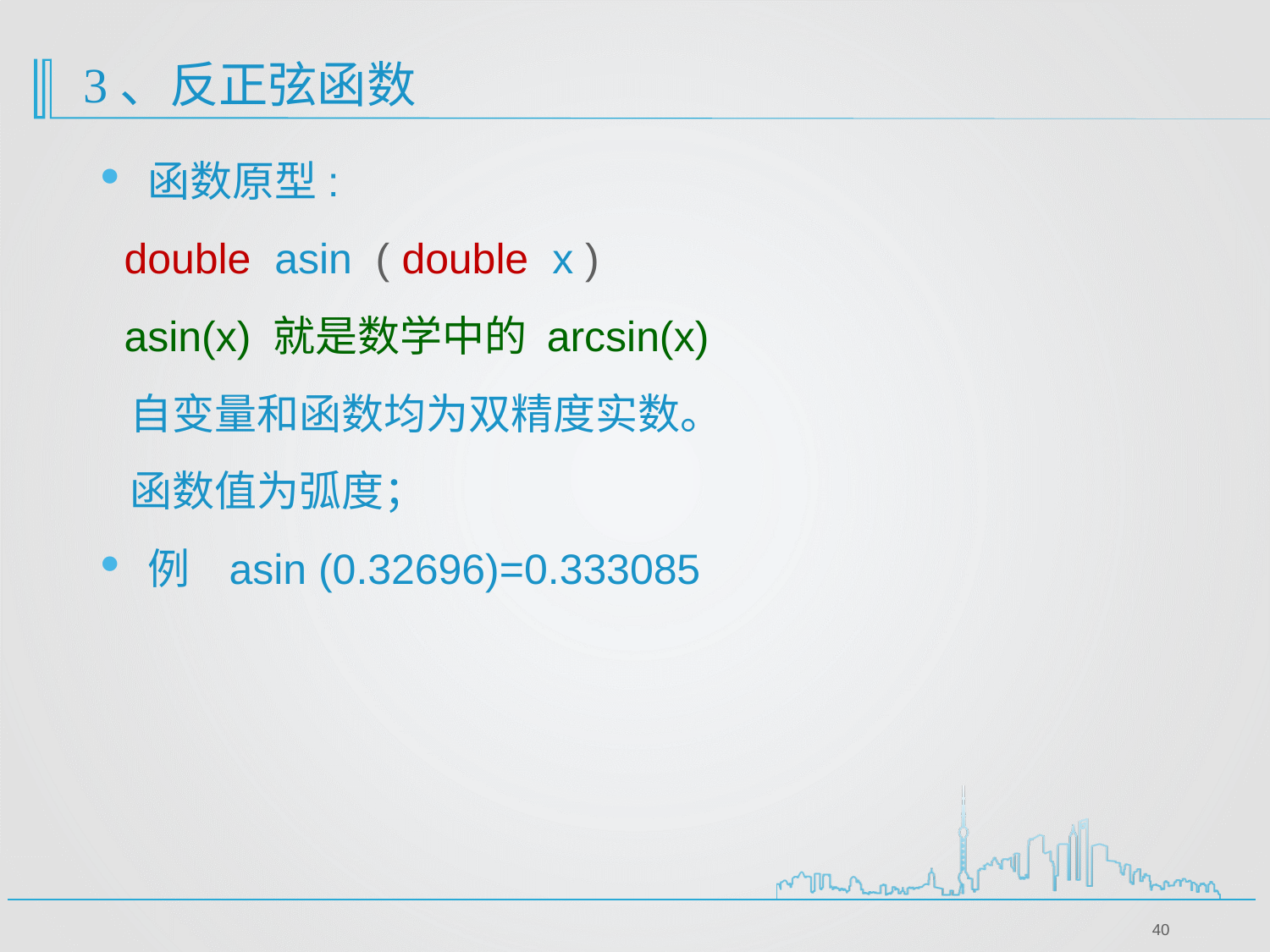

3、反正弦函数
函数原型:
  double  asin  ( double  x )
  asin(x) 就是数学中的 arcsin(x)
  自变量和函数均为双精度实数。
  函数值为弧度；
例   asin (0.32696)=0.333085
40